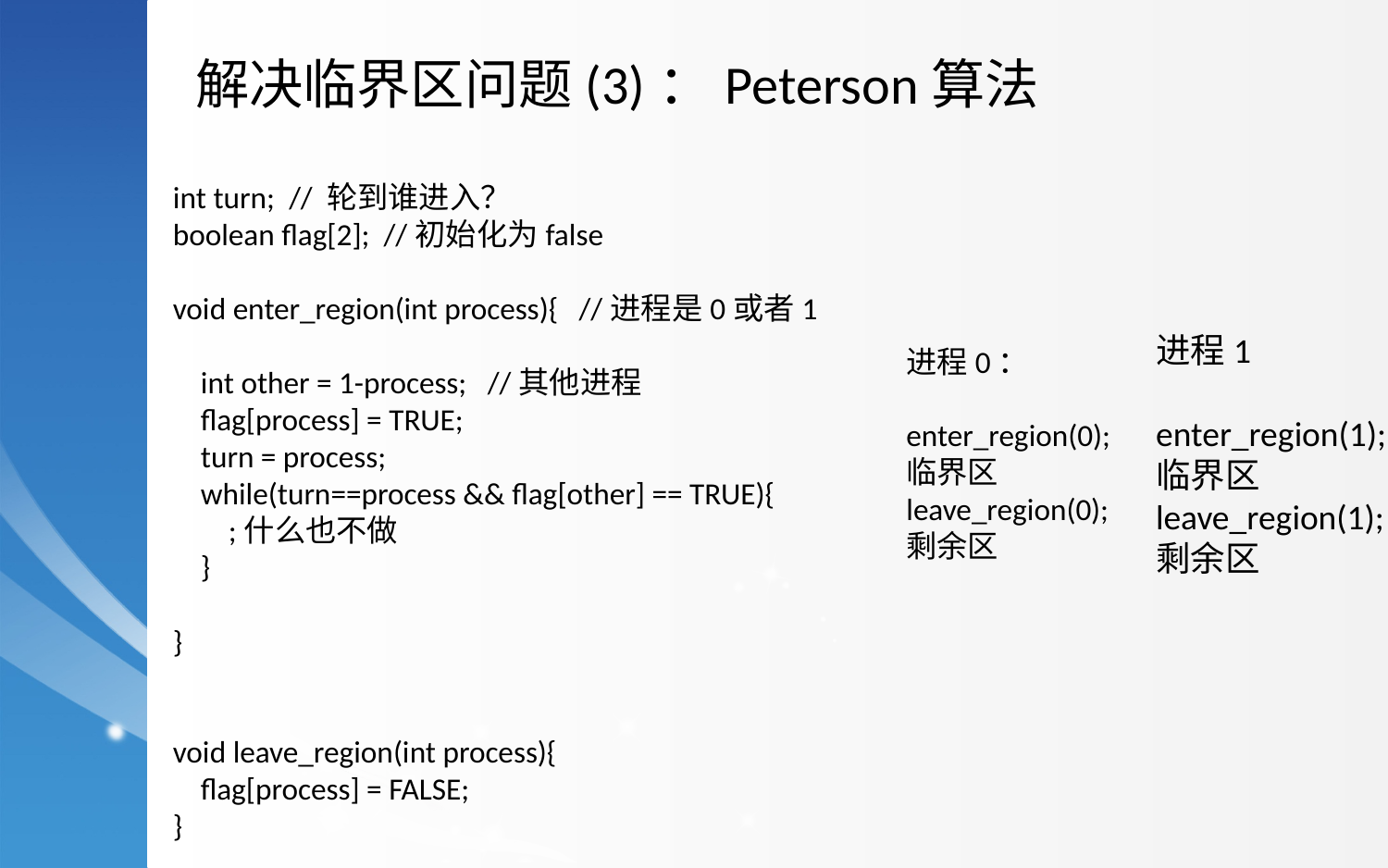

解决临界区问题(3)：Peterson算法
int turn;  // 轮到谁进入？
boolean flag[2];  //初始化为false

void enter_region(int process){   //进程是0或者1

    int other = 1-process;   //其他进程
    flag[process] = TRUE;
    turn = process;
    while(turn==process && flag[other] == TRUE){
        ;什么也不做
    }

}

void leave_region(int process){
    flag[process] = FALSE;
}

进程1

enter_region(1);
临界区
leave_region(1);
剩余区

进程0：

enter_region(0);
临界区
leave_region(0);
剩余区